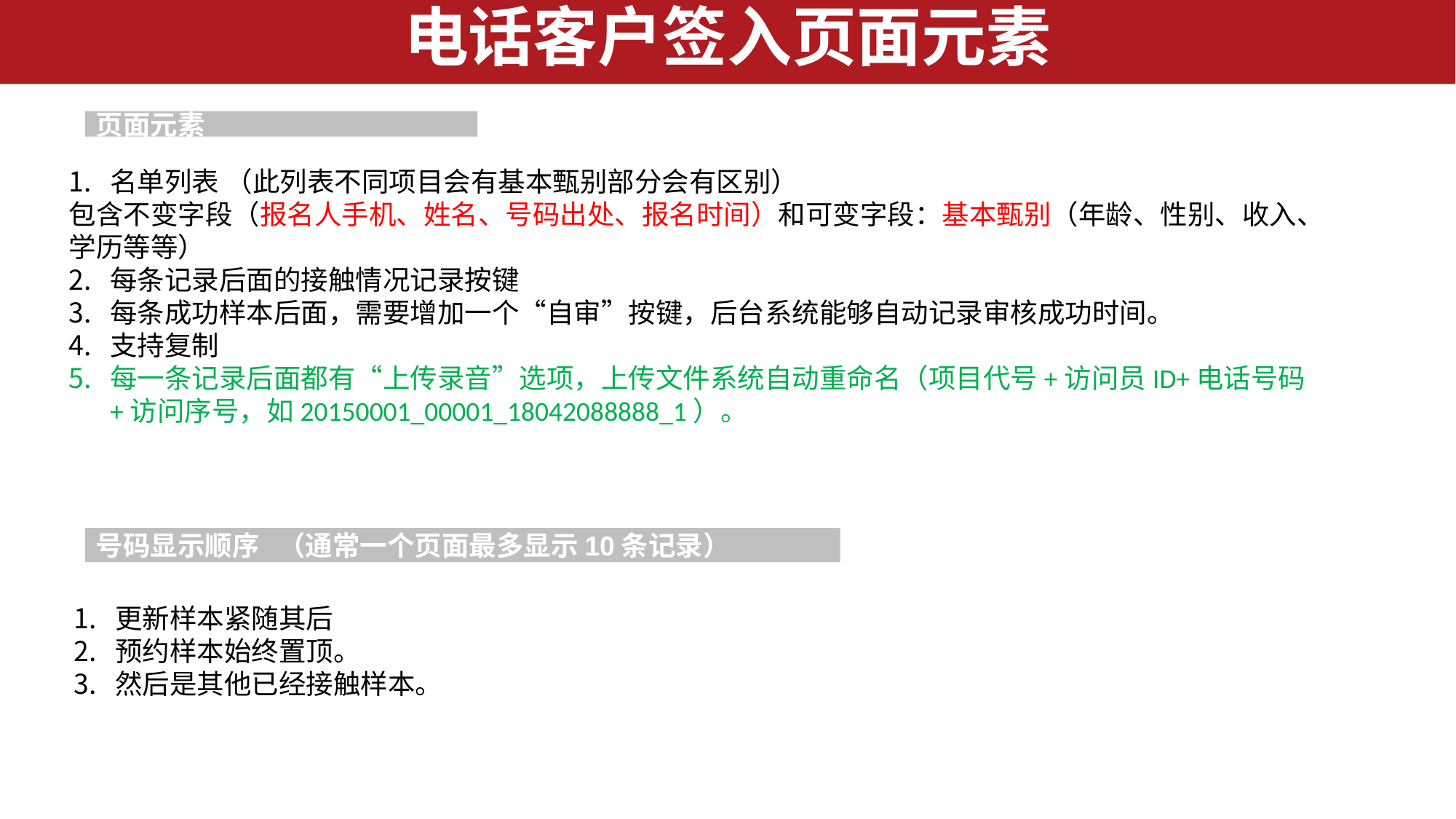

电话客户签入页面元素

页面元素
名单列表 （此列表不同项目会有基本甄别部分会有区别）
包含不变字段（报名人手机、姓名、号码出处、报名时间）和可变字段：基本甄别（年龄、性别、收入、学历等等）
每条记录后面的接触情况记录按键
每条成功样本后面，需要增加一个“自审”按键，后台系统能够自动记录审核成功时间。
支持复制
每一条记录后面都有“上传录音”选项，上传文件系统自动重命名（项目代号+访问员ID+电话号码+访问序号，如20150001_00001_18042088888_1）。

号码显示顺序   （通常一个页面最多显示10条记录）
更新样本紧随其后
预约样本始终置顶。
然后是其他已经接触样本。